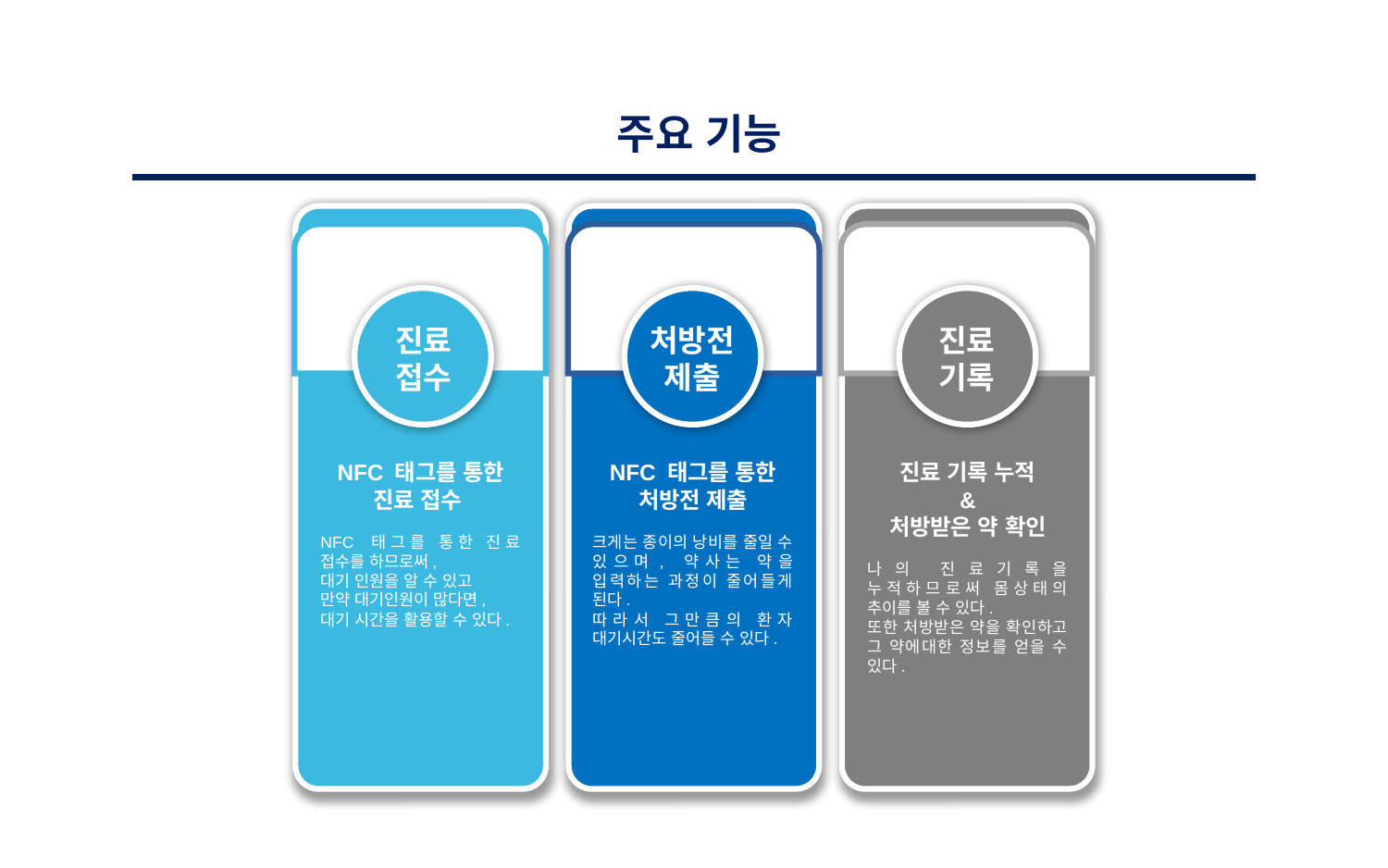

주요 기능

진료
접수
처방전 제출
진료
기록
NFC 태그를 통한
진료 접수

NFC 태그를 통한 진료 접수를 하므로써,
대기 인원을 알 수 있고
만약 대기인원이 많다면,
대기 시간을 활용할 수 있다.
NFC 태그를 통한
처방전 제출

크게는 종이의 낭비를 줄일 수 있으며, 약사는 약을 입력하는 과정이 줄어들게 된다.
따라서 그만큼의 환자 대기시간도 줄어들 수 있다.
진료 기록 누적
&
처방받은 약 확인

나의 진료기록을 누적하므로써 몸상태의 추이를 볼 수 있다.
또한 처방받은 약을 확인하고 그 약에대한 정보를 얻을 수 있다.